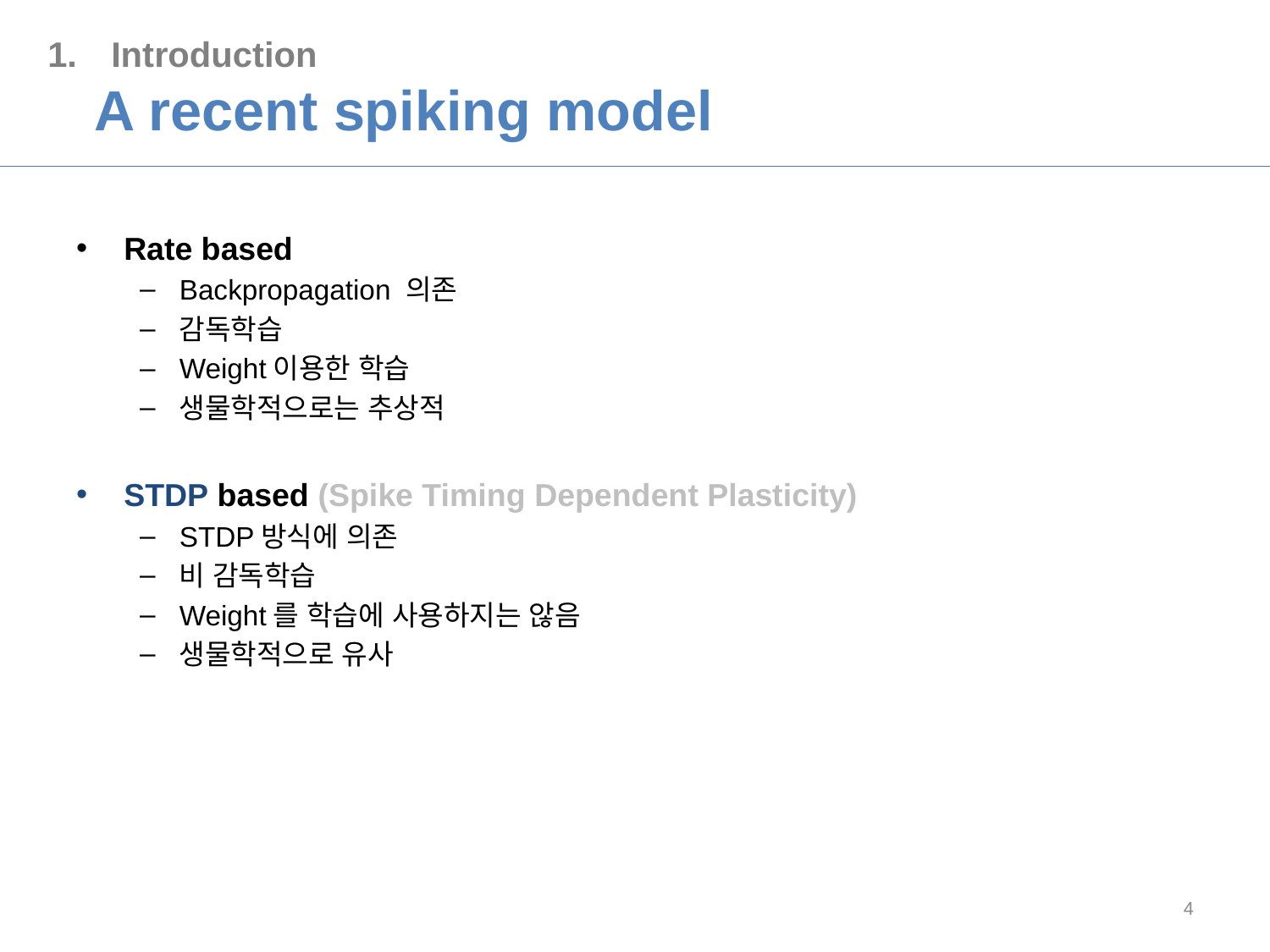

Introduction
   A recent spiking model

Rate based
Backpropagation 의존
감독학습
Weight이용한 학습
생물학적으로는 추상적

STDP based (Spike Timing Dependent Plasticity)
STDP방식에 의존
비 감독학습
Weight를 학습에 사용하지는 않음
생물학적으로 유사

4